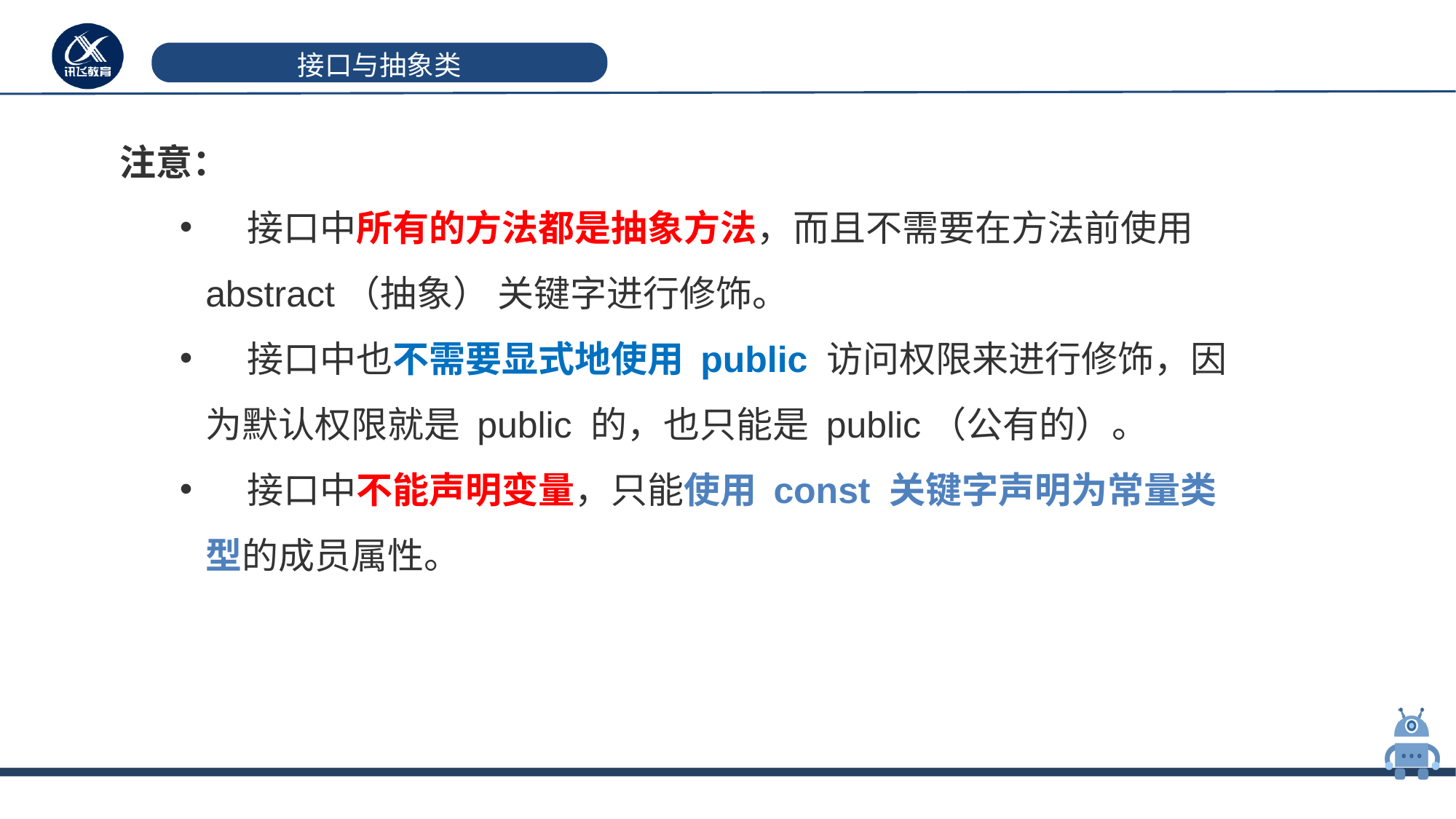

# 接口与抽象类
注意：
    接口中所有的方法都是抽象方法，而且不需要在方法前使用 abstract（抽象） 关键字进行修饰。
    接口中也不需要显式地使用 public 访问权限来进行修饰，因为默认权限就是 public 的，也只能是 public（公有的）。
    接口中不能声明变量，只能使用 const 关键字声明为常量类型的成员属性。